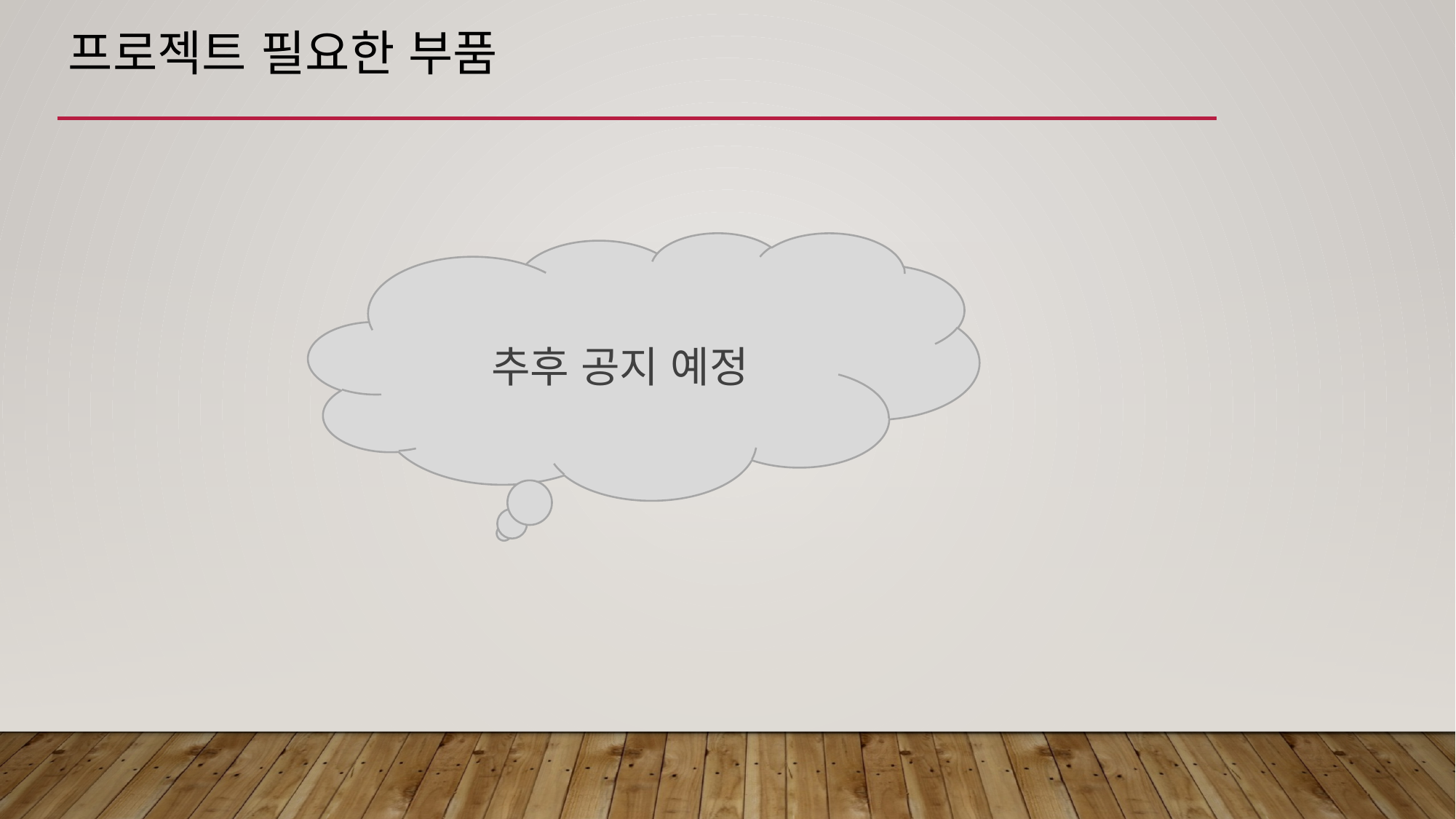

# 프로젝트 필요한 부품

추후 공지 예정